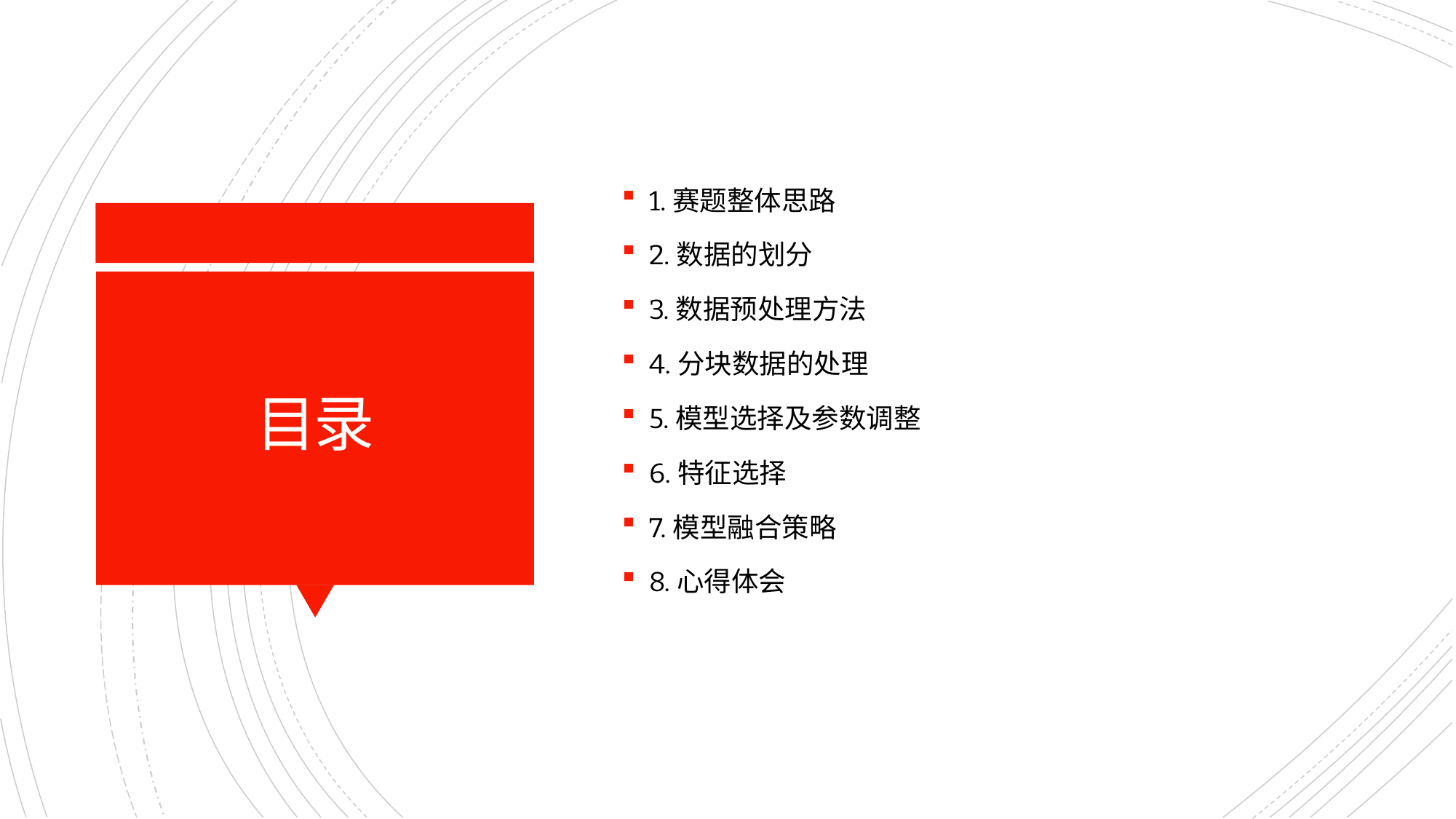

1.赛题整体思路
2.数据的划分
3.数据预处理方法
4.分块数据的处理
5.模型选择及参数调整
6.特征选择
7.模型融合策略
8.心得体会

# 目录